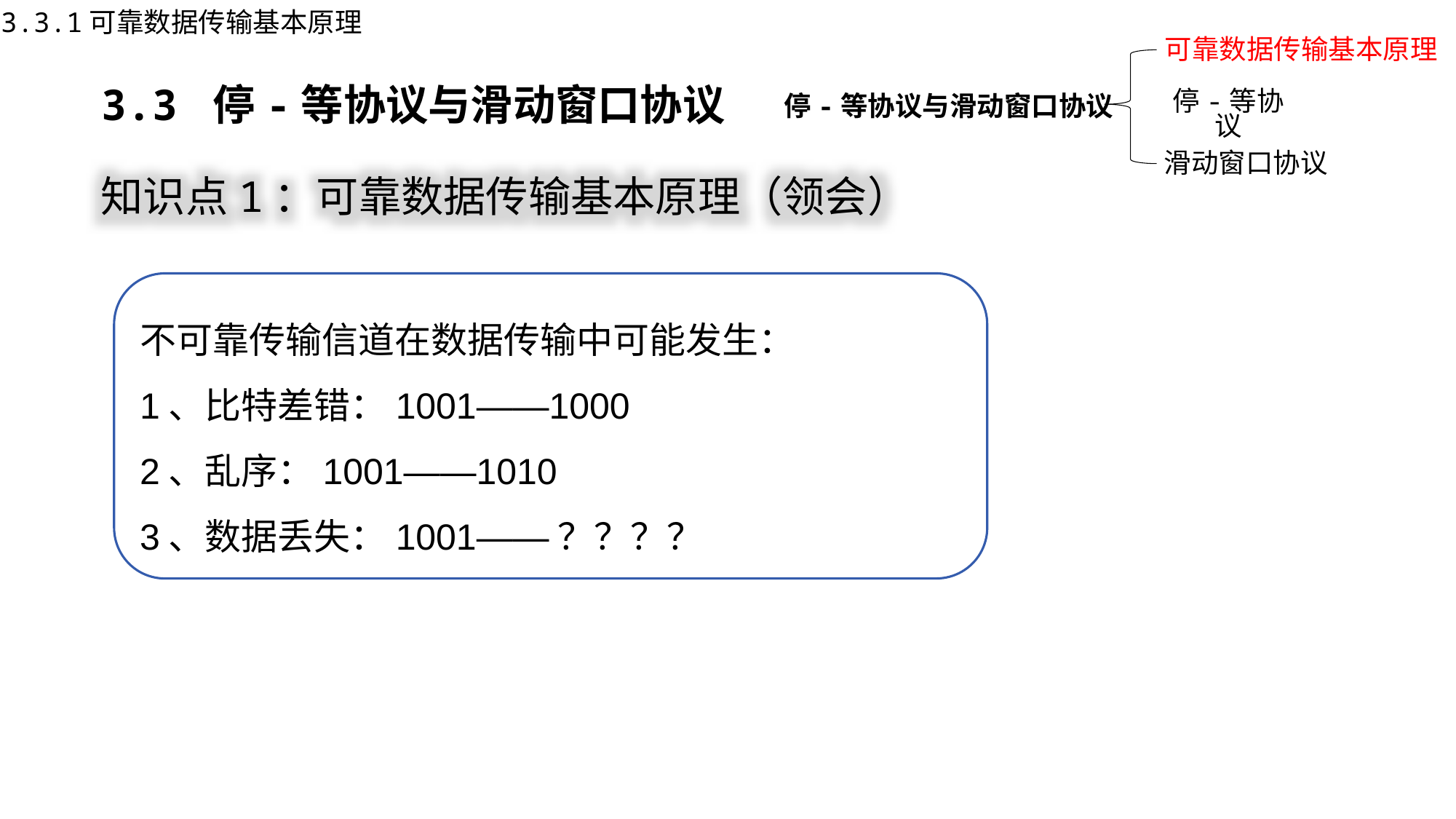

3.3.1可靠数据传输基本原理
可靠数据传输基本原理

停-等协议与滑动窗口协议
停-等协议
滑动窗口协议
3.3 停-等协议与滑动窗口协议
知识点1：可靠数据传输基本原理（领会）
不可靠传输信道在数据传输中可能发生：
1、比特差错：1001——1000
2、乱序：1001——1010
3、数据丢失：1001——？？？？